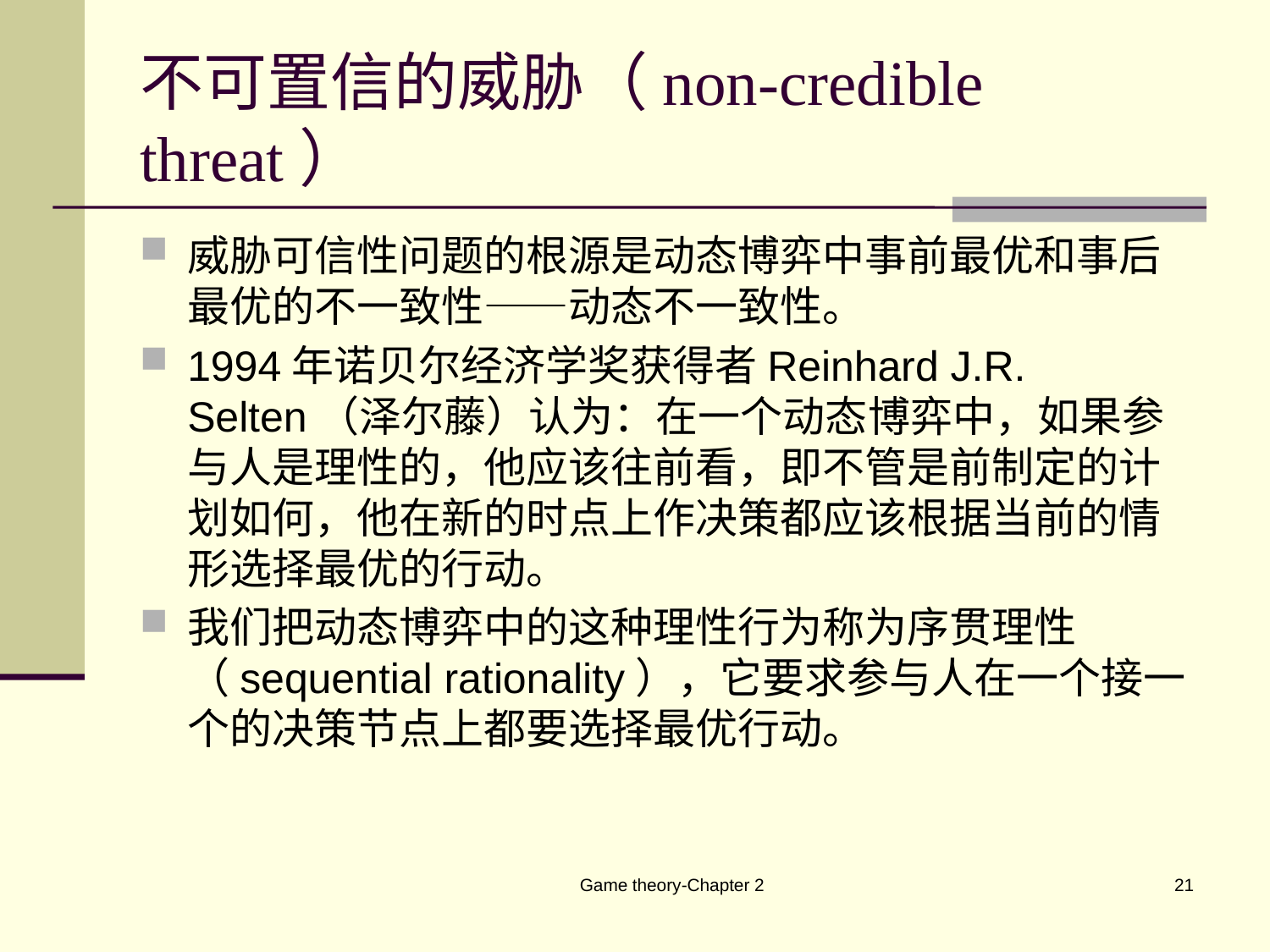

# 不可置信的威胁（non-credible threat）
威胁可信性问题的根源是动态博弈中事前最优和事后最优的不一致性——动态不一致性。
1994年诺贝尔经济学奖获得者Reinhard J.R. Selten（泽尔藤）认为：在一个动态博弈中，如果参与人是理性的，他应该往前看，即不管是前制定的计划如何，他在新的时点上作决策都应该根据当前的情形选择最优的行动。
我们把动态博弈中的这种理性行为称为序贯理性（sequential rationality），它要求参与人在一个接一个的决策节点上都要选择最优行动。
Game theory-Chapter 2
21